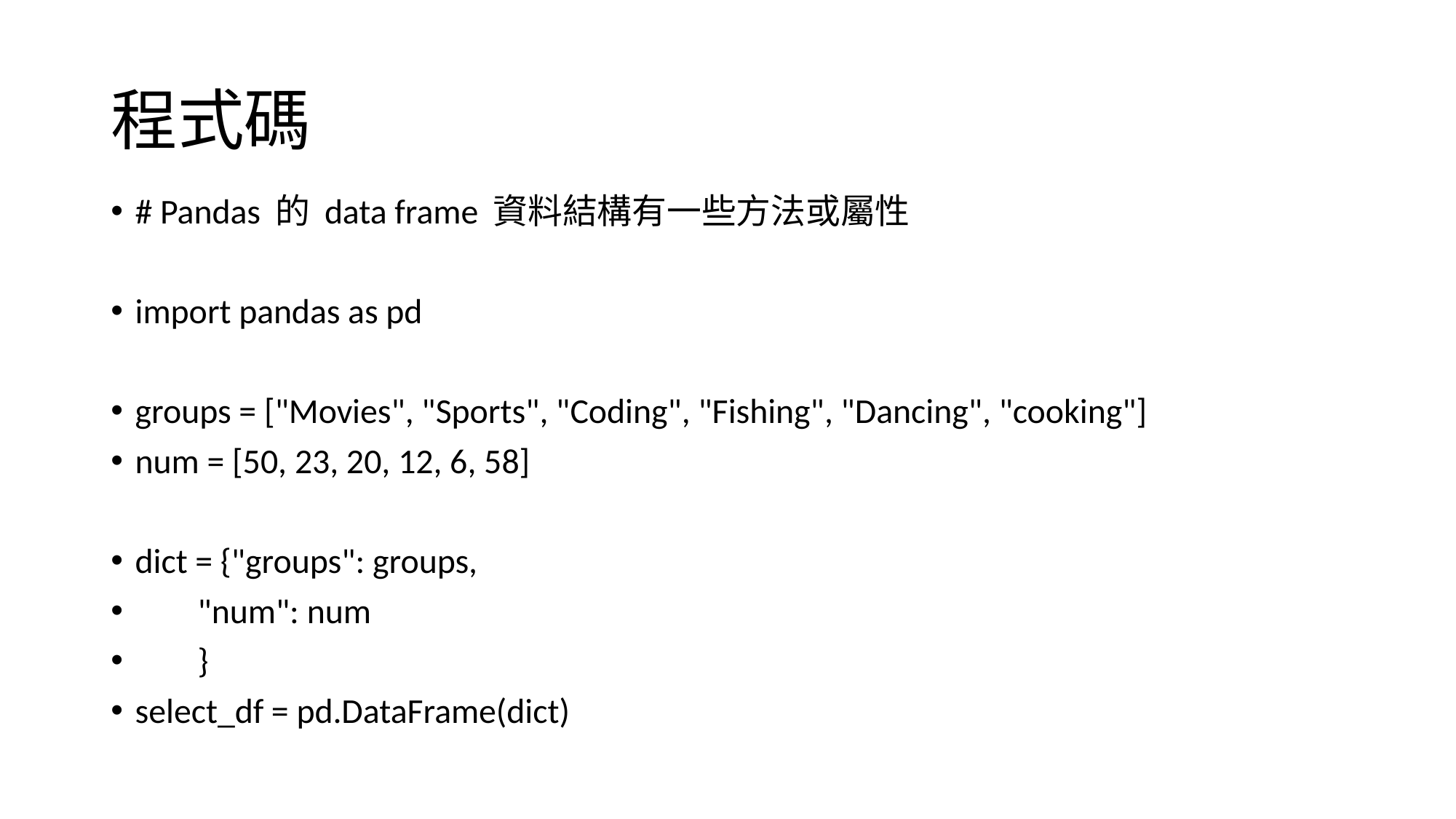

# 程式碼
# Pandas 的 data frame 資料結構有一些方法或屬性

import pandas as pd

groups = ["Movies", "Sports", "Coding", "Fishing", "Dancing", "cooking"]
num = [50, 23, 20, 12, 6, 58]

dict = {"groups": groups,
        "num": num
        }
select_df = pd.DataFrame(dict)